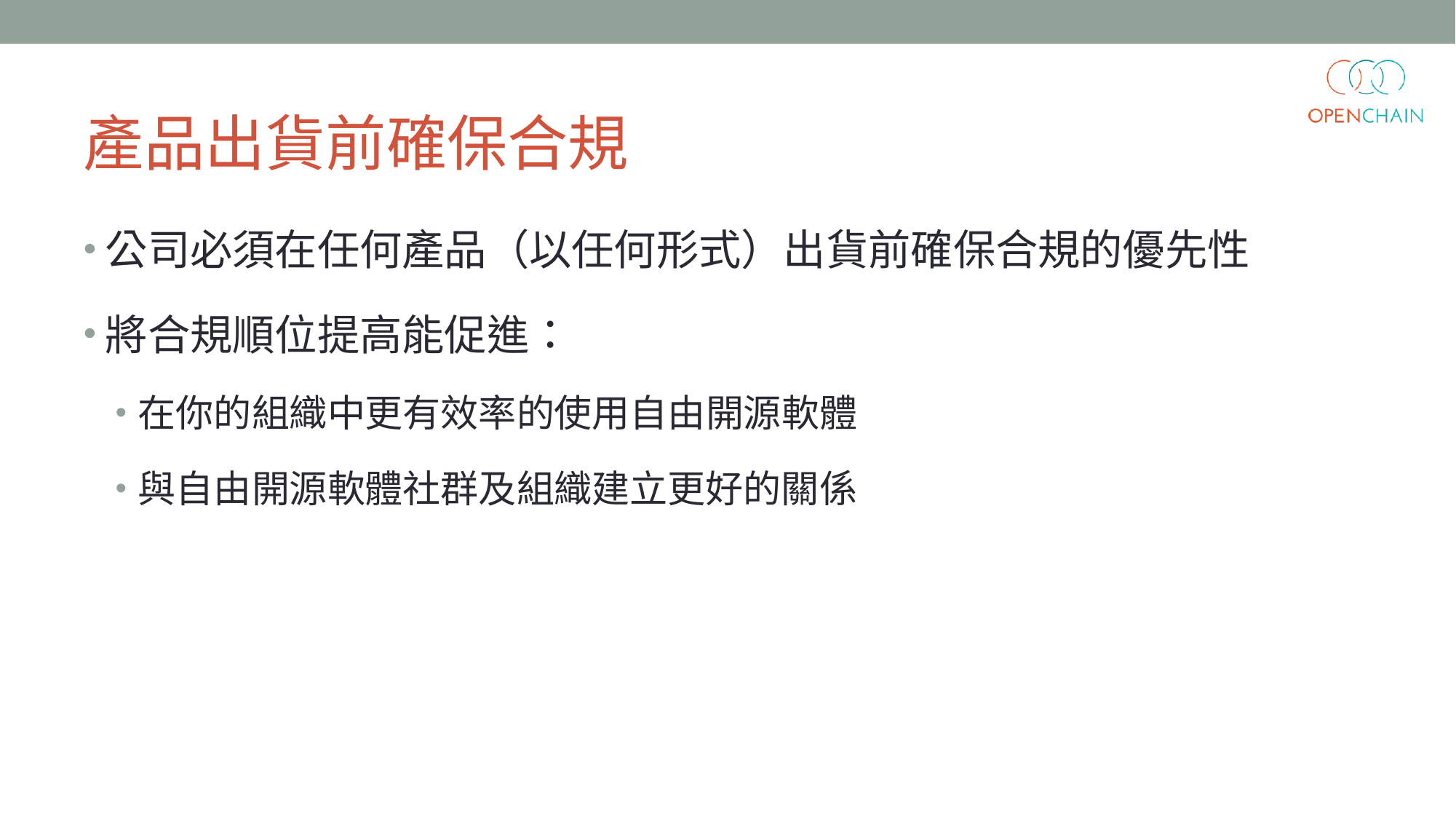

# 產品出貨前確保合規
公司必須在任何產品（以任何形式）出貨前確保合規的優先性
將合規順位提高能促進：
在你的組織中更有效率的使用自由開源軟體
與自由開源軟體社群及組織建立更好的關係